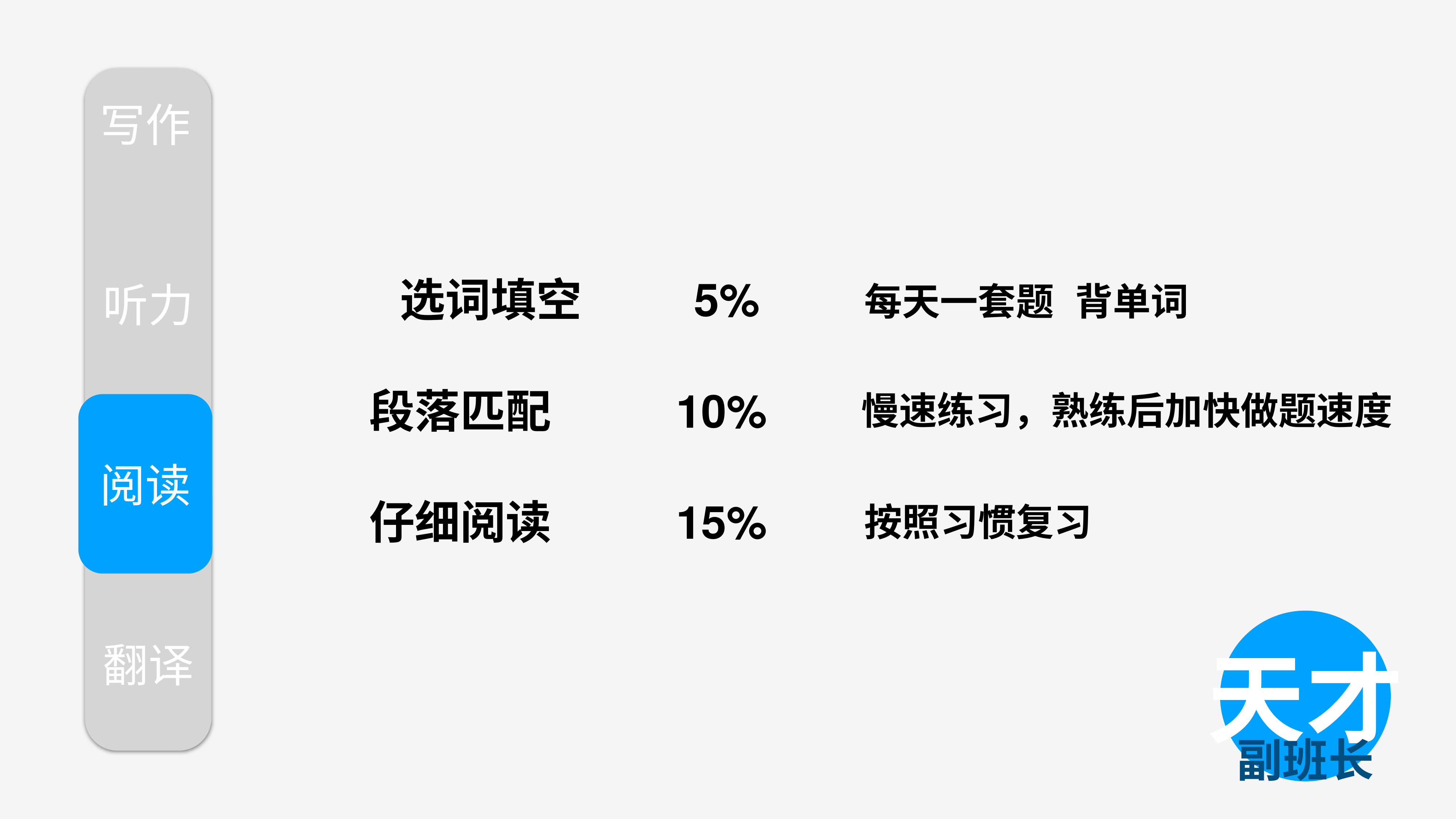

写作
选词填空        5%
听力
每天一套题  背单词
段落匹配         10%
慢速练习，熟练后加快做题速度

阅读
仔细阅读         15%
按照习惯复习
翻译